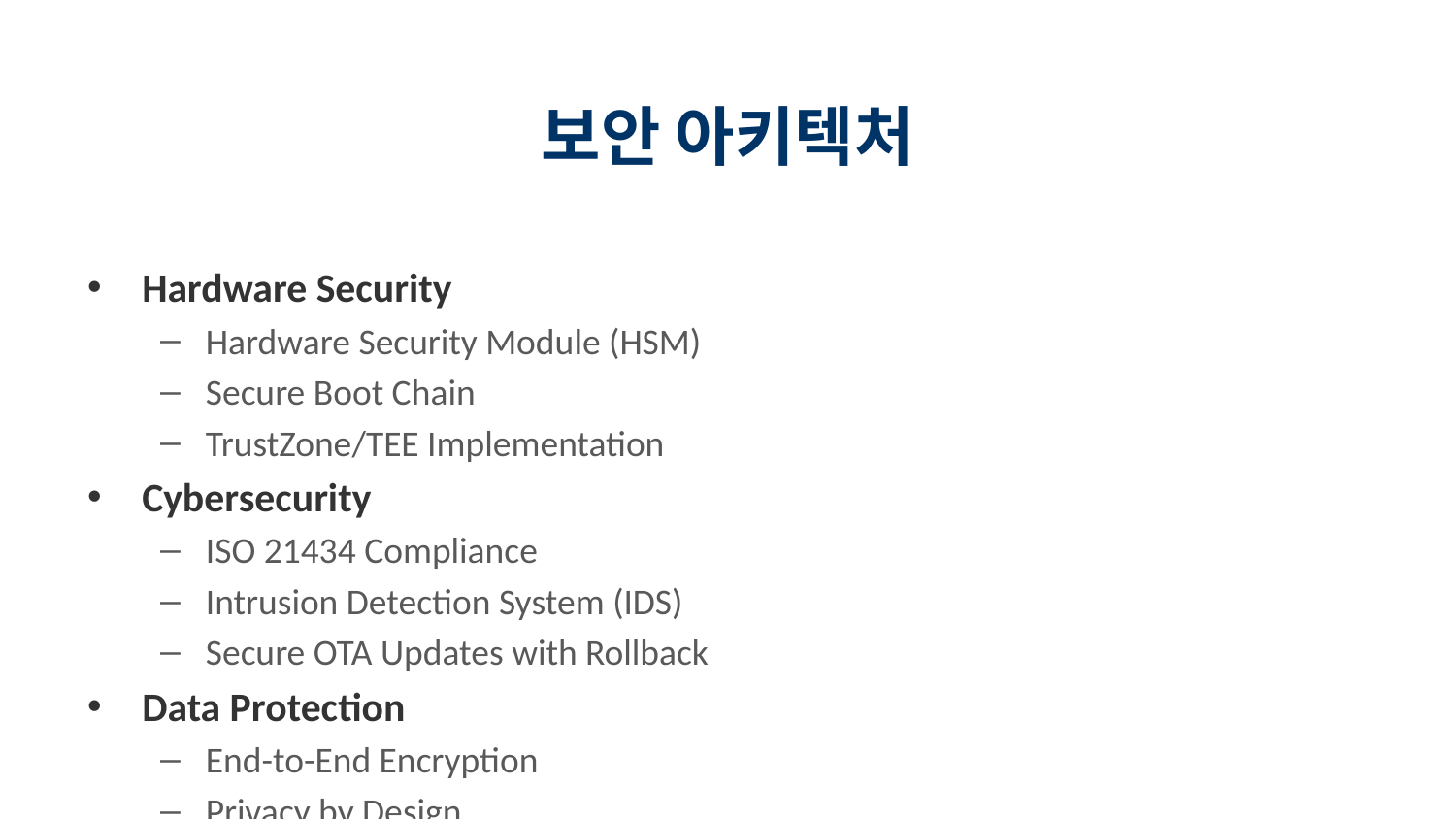

# 보안 아키텍처
Hardware Security
Hardware Security Module (HSM)
Secure Boot Chain
TrustZone/TEE Implementation
Cybersecurity
ISO 21434 Compliance
Intrusion Detection System (IDS)
Secure OTA Updates with Rollback
Data Protection
End-to-End Encryption
Privacy by Design
GDPR Compliance